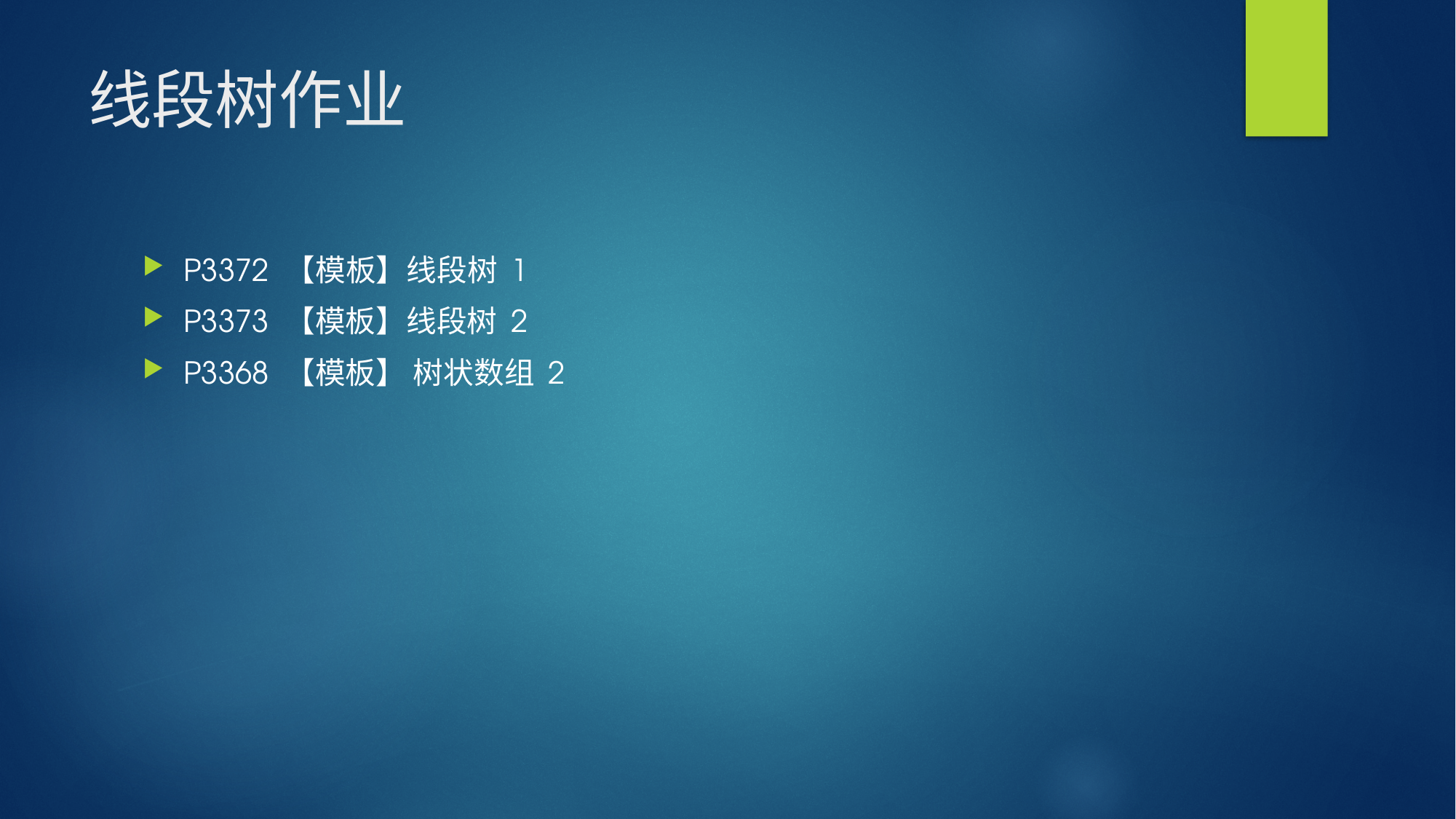

# 线段树作业
P3372 【模板】线段树 1
P3373 【模板】线段树 2
P3368 【模板】 树状数组 2